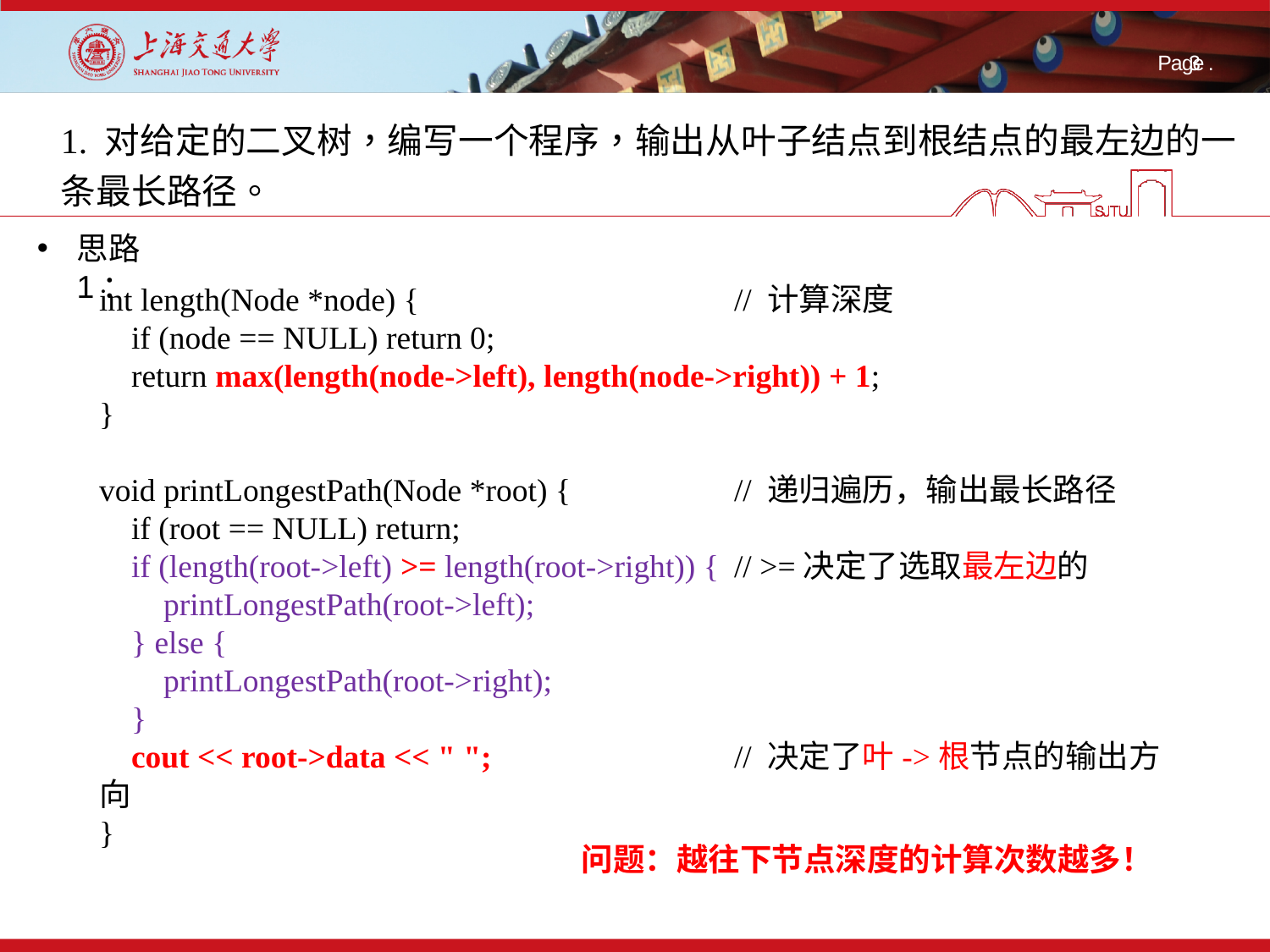

1. 对给定的二叉树，编写一个程序，输出从叶子结点到根结点的最左边的一条最长路径。
思路1：
int length(Node *node) { 			// 计算深度
    if (node == NULL) return 0;
    return max(length(node->left), length(node->right)) + 1;
}

void printLongestPath(Node *root) { 		// 递归遍历，输出最长路径
    if (root == NULL) return;
    if (length(root->left) >= length(root->right)) {	// >=决定了选取最左边的
        printLongestPath(root->left);
    } else {
        printLongestPath(root->right);
    }
    cout << root->data << " ";		// 决定了叶->根节点的输出方向
}
问题：越往下节点深度的计算次数越多！